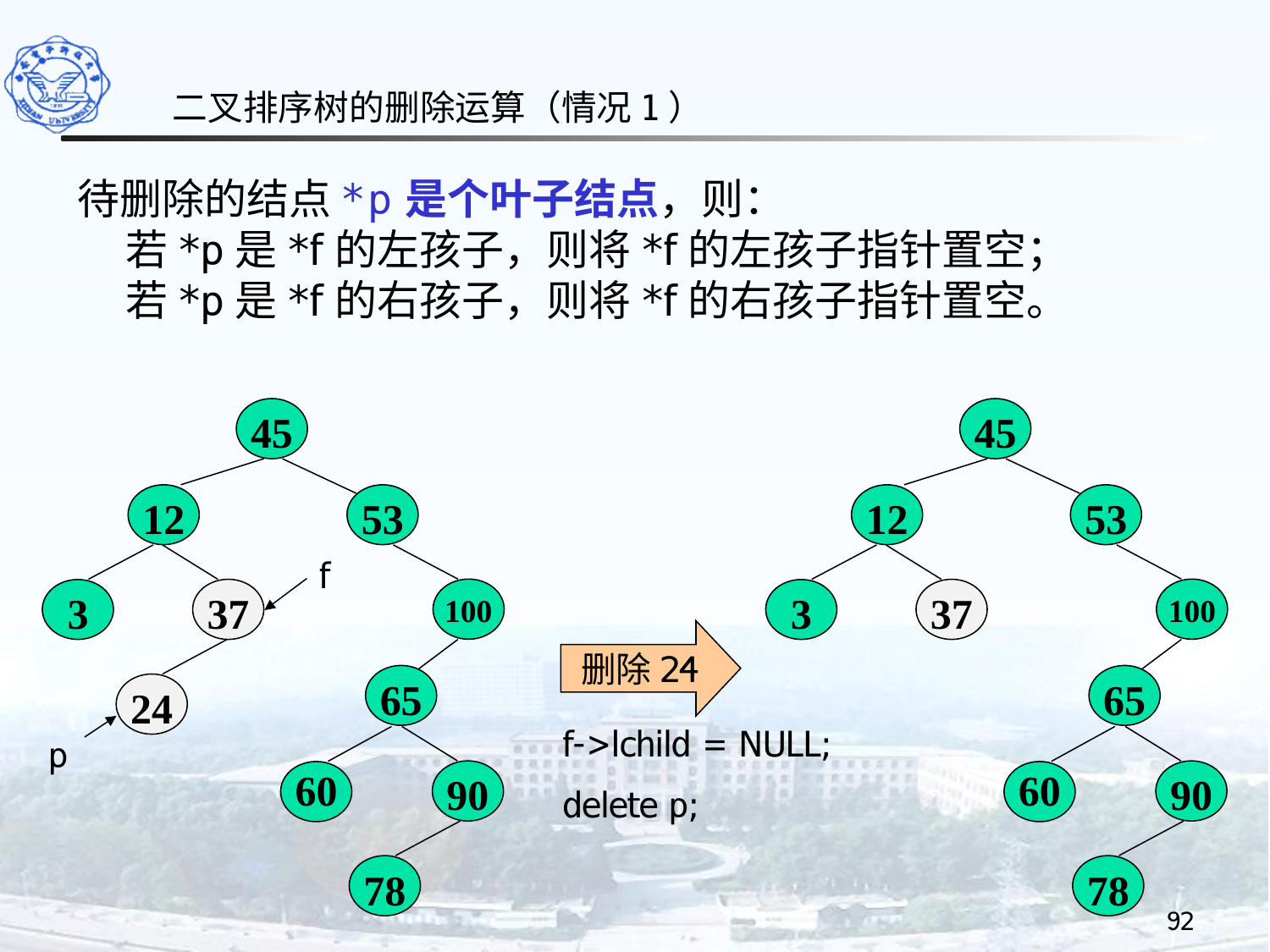

二叉排序树的删除运算（情况1）
待删除的结点*p是个叶子结点，则：
    若*p是*f的左孩子，则将*f的左孩子指针置空；
    若*p是*f的右孩子，则将*f的右孩子指针置空。
45
45

12
53

100
37
3

65

90
60

78

12
53

f

100
37
3
删除24

65
24

f->lchild = NULL;
delete p;
p

90
60

78
92